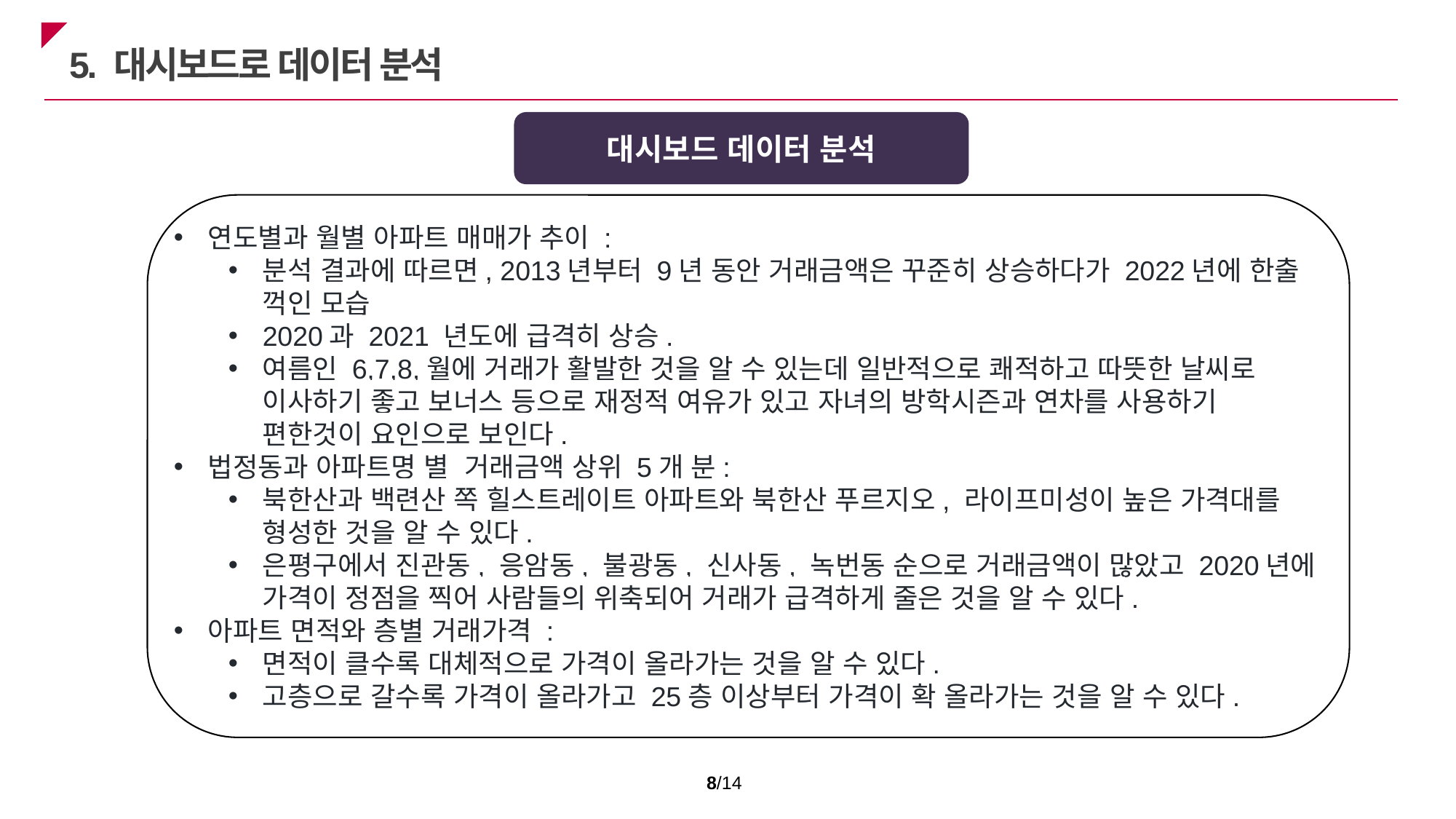

5. 대시보드로 데이터 분석
대시보드 데이터 분석
연도별과 월별 아파트 매매가 추이 :
분석 결과에 따르면, 2013년부터 9년 동안 거래금액은 꾸준히 상승하다가 2022년에 한출 꺽인 모습
2020과 2021 년도에 급격히 상승.
여름인 6,7,8,월에 거래가 활발한 것을 알 수 있는데 일반적으로 쾌적하고 따뜻한 날씨로 이사하기 좋고 보너스 등으로 재정적 여유가 있고 자녀의 방학시즌과 연차를 사용하기 편한것이 요인으로 보인다.
법정동과 아파트명 별  거래금액 상위 5개 분:
북한산과 백련산 쪽 힐스트레이트 아파트와 북한산 푸르지오, 라이프미성이 높은 가격대를 형성한 것을 알 수 있다.
은평구에서 진관동, 응암동, 불광동, 신사동, 녹번동 순으로 거래금액이 많았고 2020년에 가격이 정점을 찍어 사람들의 위축되어 거래가 급격하게 줄은 것을 알 수 있다.
아파트 면적와 층별 거래가격 :
면적이 클수록 대체적으로 가격이 올라가는 것을 알 수 있다.
고층으로 갈수록 가격이 올라가고 25층 이상부터 가격이 확 올라가는 것을 알 수 있다.